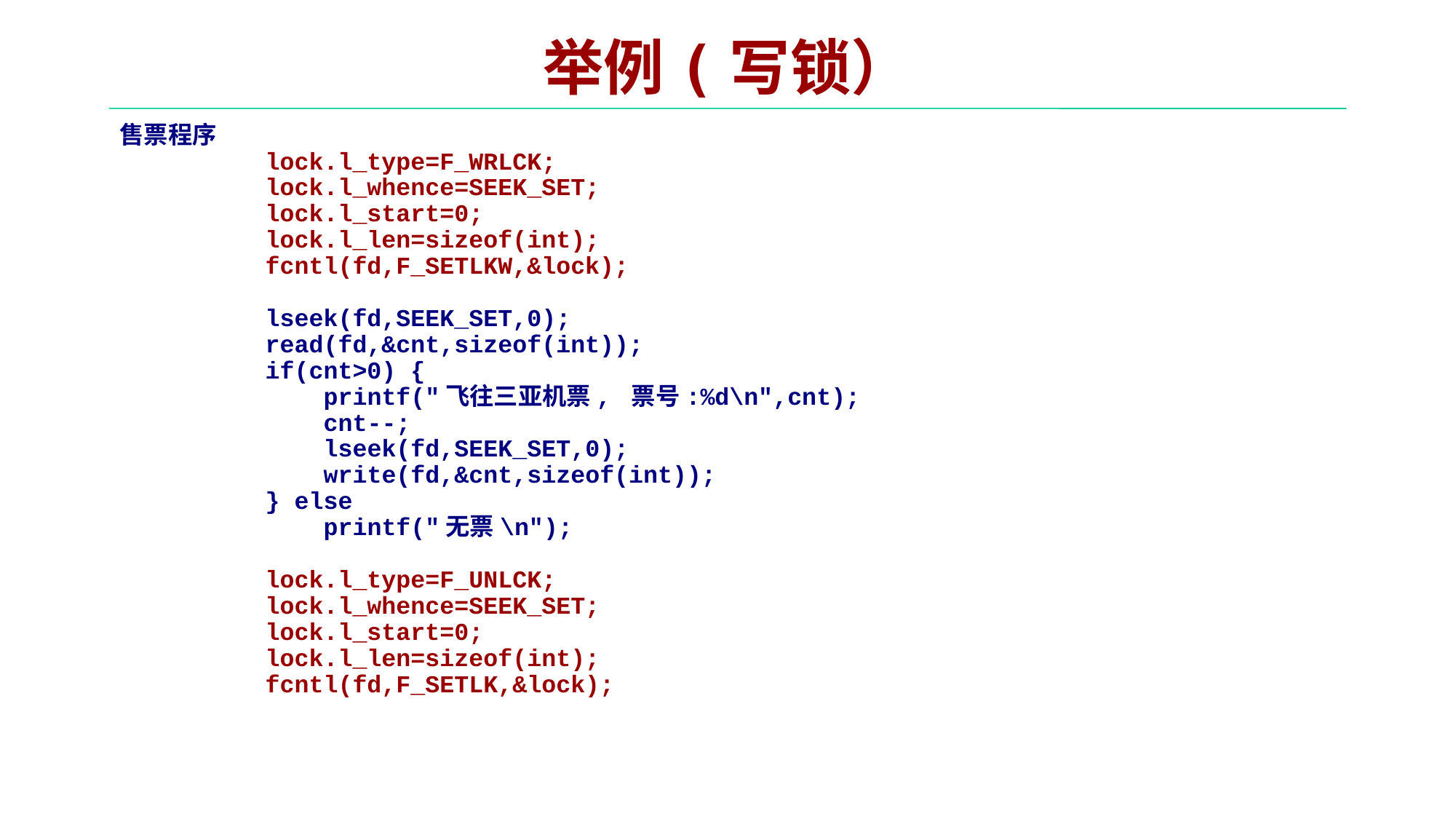

# 举例(写锁）
售票程序
          lock.l_type=F_WRLCK;
          lock.l_whence=SEEK_SET;
          lock.l_start=0;
          lock.l_len=sizeof(int);
          fcntl(fd,F_SETLKW,&lock);

          lseek(fd,SEEK_SET,0);
          read(fd,&cnt,sizeof(int));
          if(cnt>0) {
              printf("飞往三亚机票, 票号:%d\n",cnt);
              cnt--;
              lseek(fd,SEEK_SET,0);
              write(fd,&cnt,sizeof(int));
          } else
              printf("无票\n");

          lock.l_type=F_UNLCK;
          lock.l_whence=SEEK_SET;
          lock.l_start=0;
          lock.l_len=sizeof(int);
          fcntl(fd,F_SETLK,&lock);